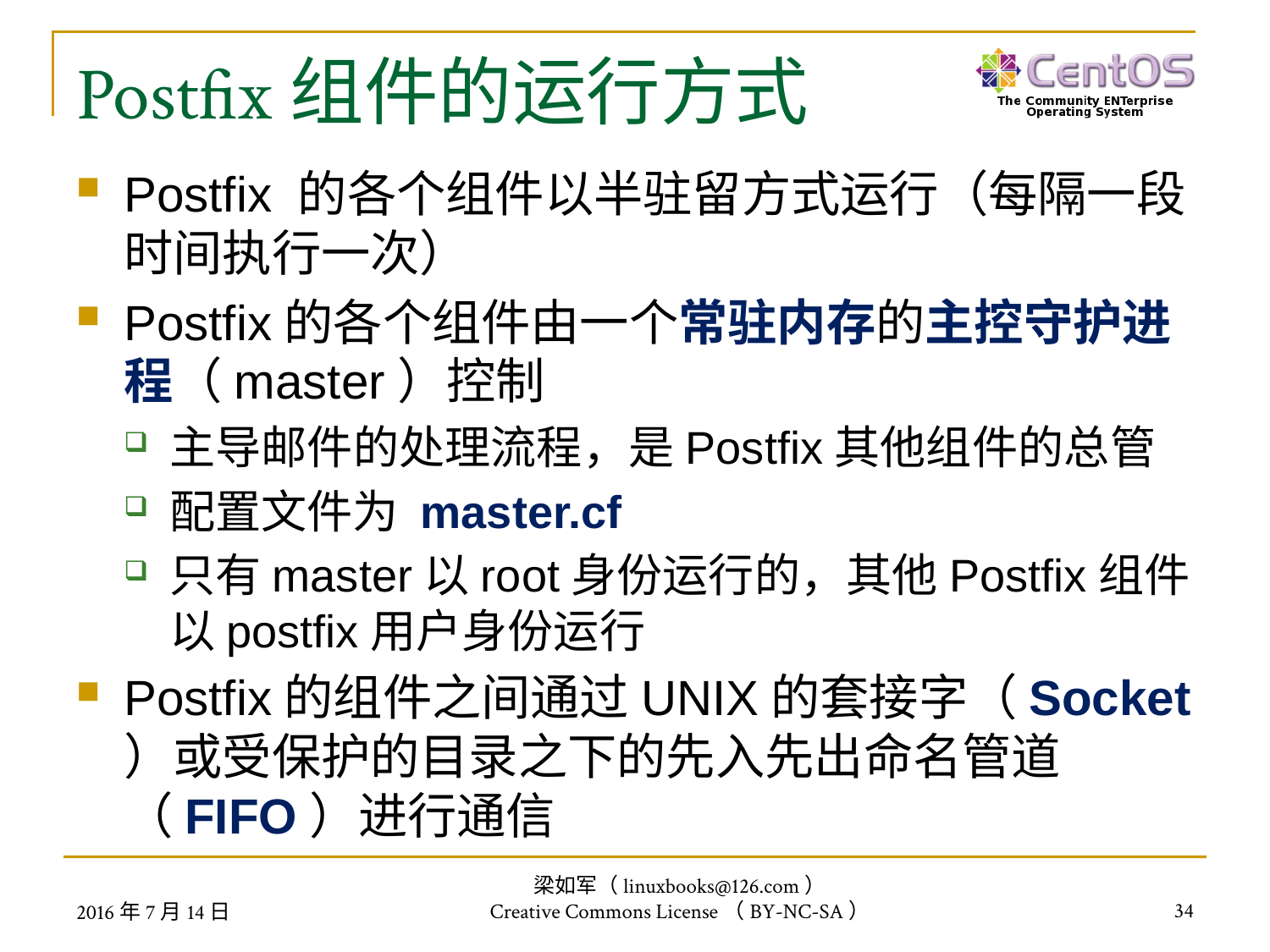

# Postfix组件的运行方式
Postfix 的各个组件以半驻留方式运行（每隔一段时间执行一次）
Postfix的各个组件由一个常驻内存的主控守护进程（master）控制
主导邮件的处理流程，是Postfix其他组件的总管
配置文件为 master.cf
只有master以root身份运行的，其他Postfix组件以postfix用户身份运行
Postfix的组件之间通过UNIX的套接字（Socket ）或受保护的目录之下的先入先出命名管道（FIFO）进行通信
梁如军（linuxbooks@126.com）
Creative Commons License（BY-NC-SA）
2016年7月14日
34